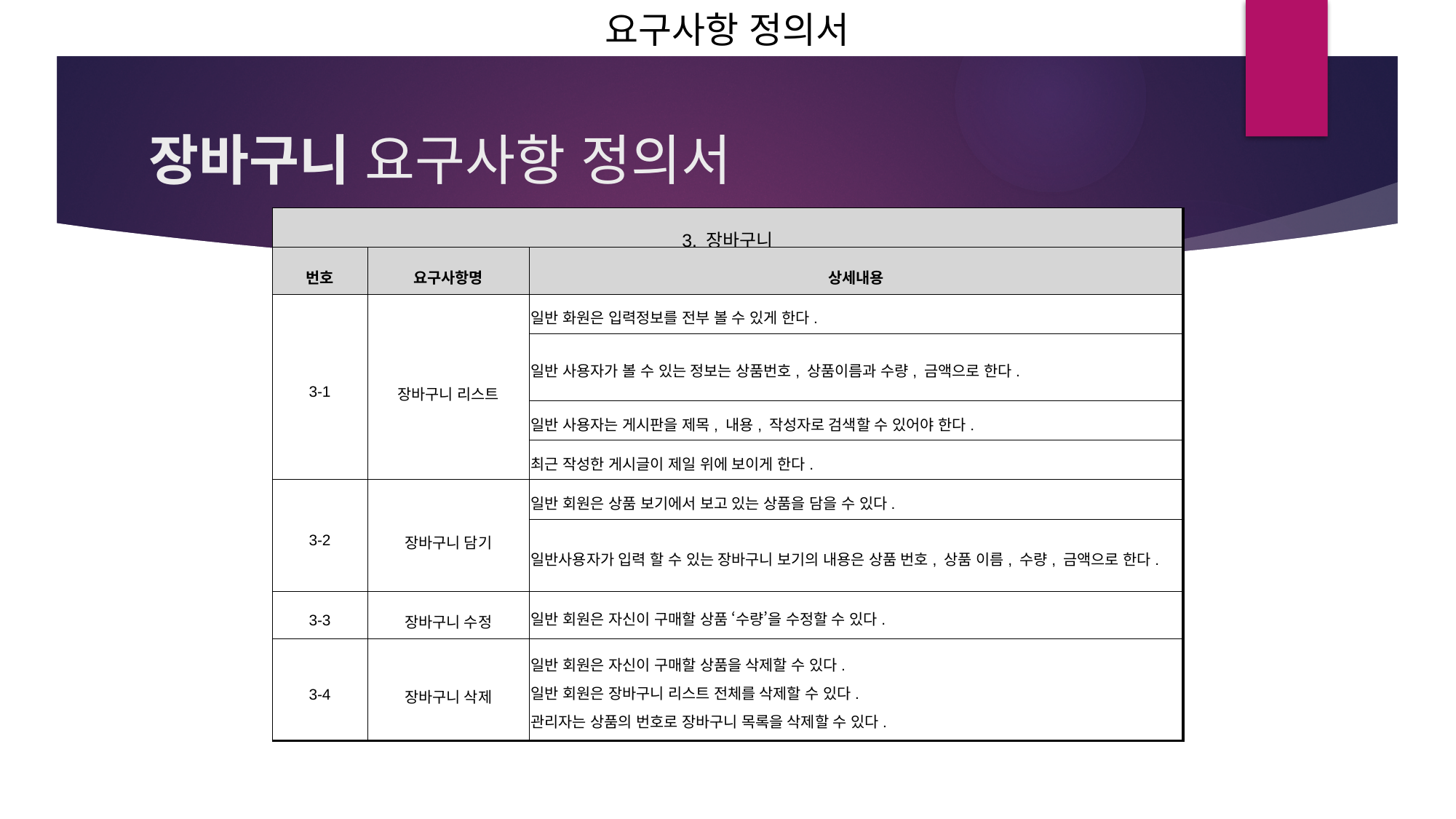

요구사항 정의서

# 장바구니 요구사항 정의서
| 3. 장바구니 |  |  |
| --- | --- | --- |
| 번호 | 요구사항명 | 상세내용 |
| 3-1 | 장바구니 리스트 | 일반 화원은 입력정보를 전부 볼 수 있게 한다. |
|  |  | 일반 사용자가 볼 수 있는 정보는 상품번호, 상품이름과 수량, 금액으로 한다. |
|  |  | 일반 사용자는 게시판을 제목, 내용, 작성자로 검색할 수 있어야 한다. |
|  |  | 최근 작성한 게시글이 제일 위에 보이게 한다. |
| 3-2 | 장바구니 담기 | 일반 회원은 상품 보기에서 보고 있는 상품을 담을 수 있다. |
|  |  | 일반사용자가 입력 할 수 있는 장바구니 보기의 내용은 상품 번호, 상품 이름, 수량, 금액으로 한다. |
| 3-3 | 장바구니 수정 | 일반 회원은 자신이 구매할 상품 ‘수량’을 수정할 수 있다. |
| 3-4 | 장바구니 삭제 | 일반 회원은 자신이 구매할 상품을 삭제할 수 있다. 일반 회원은 장바구니 리스트 전체를 삭제할 수 있다. 관리자는 상품의 번호로 장바구니 목록을 삭제할 수 있다. |